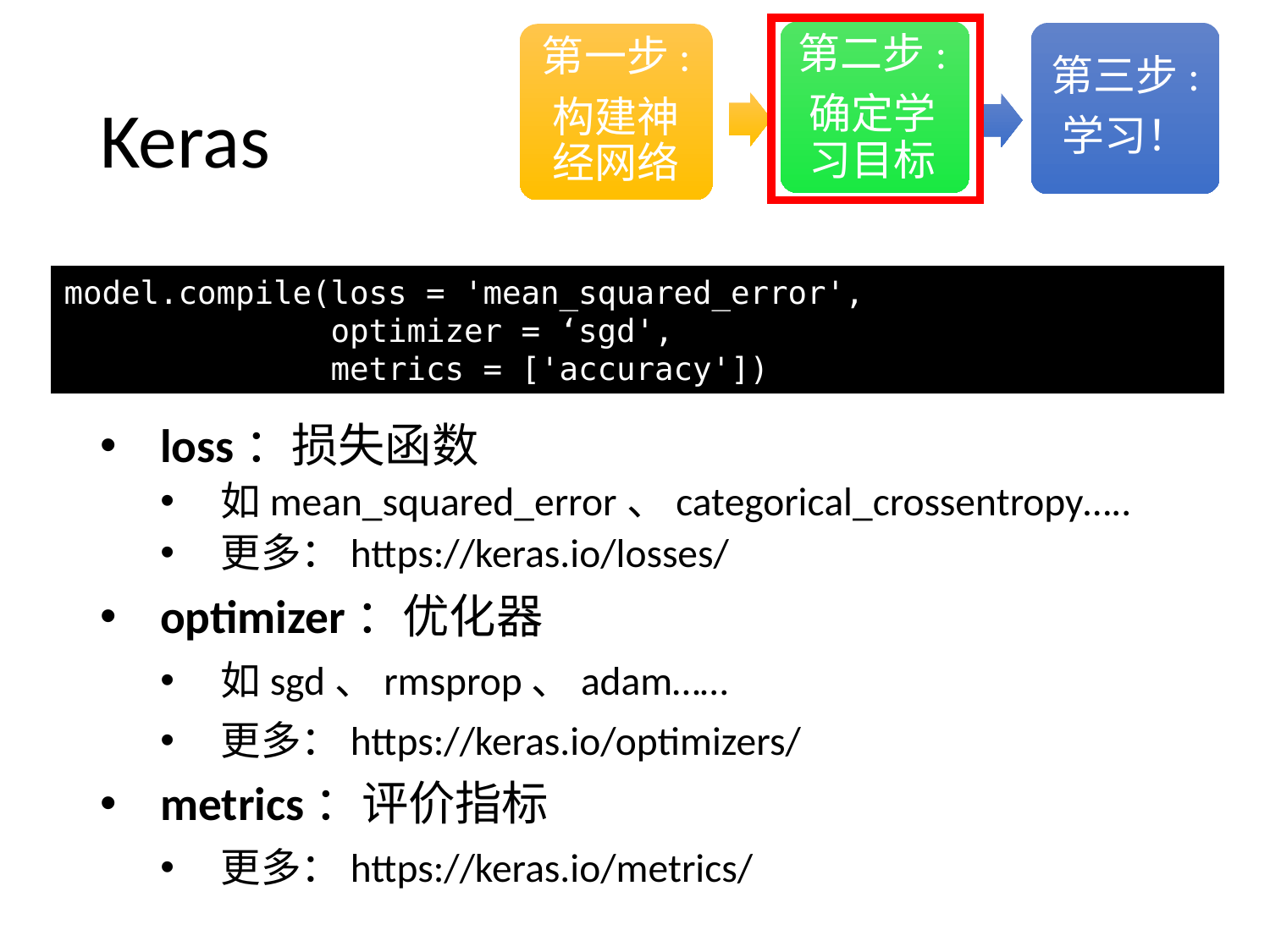

第二步:
确定学习目标

第三步:
学习！

第一步:
构建神经网络

# Keras
model.compile(loss = 'mean_squared_error',
              optimizer = ‘sgd',
              metrics = ['accuracy'])
loss：损失函数
如mean_squared_error、categorical_crossentropy…..
更多：https://keras.io/losses/
optimizer：优化器
如sgd、rmsprop、adam……
更多：https://keras.io/optimizers/
metrics：评价指标
更多：https://keras.io/metrics/